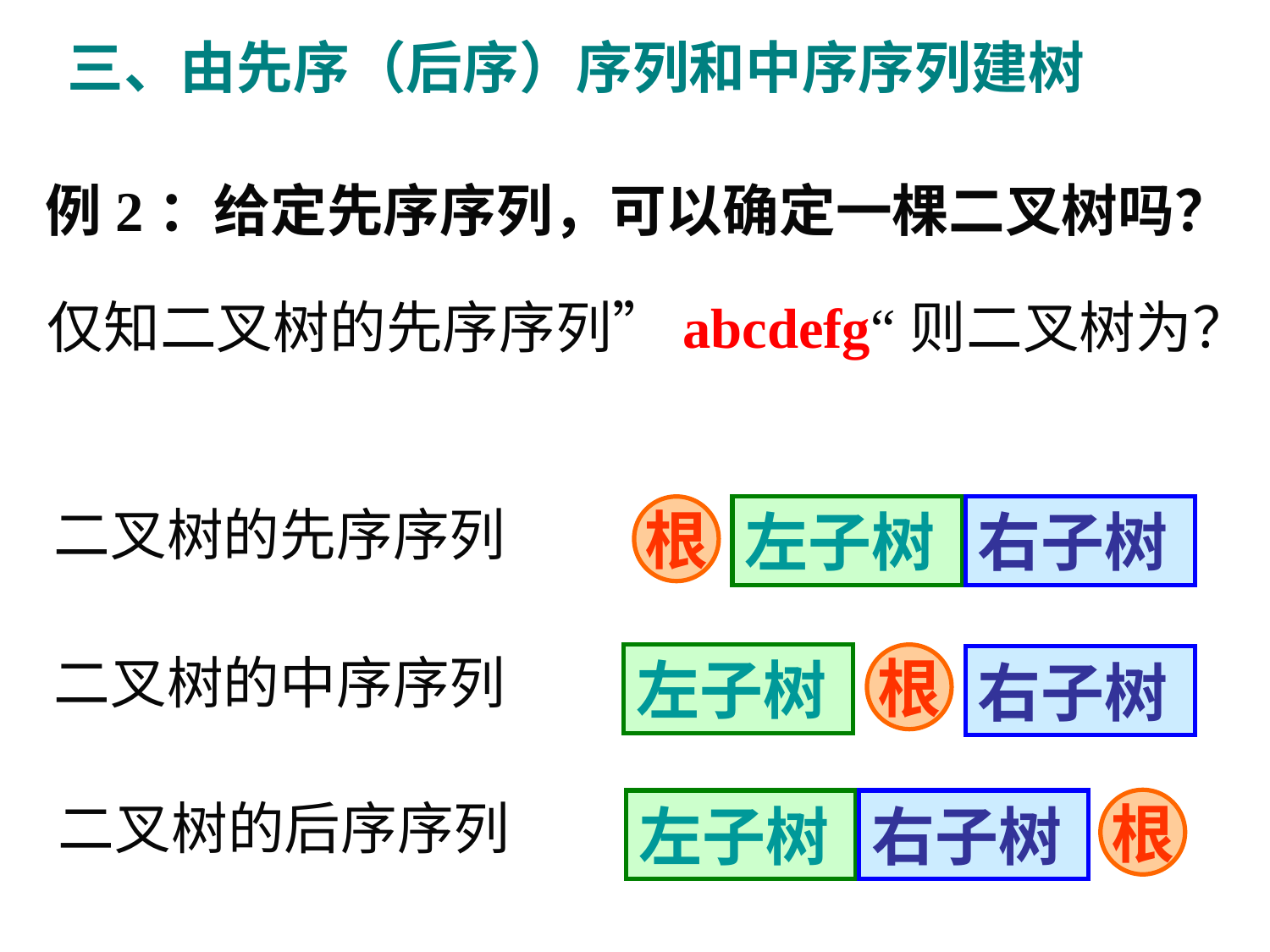

三、由先序（后序）序列和中序序列建树
例2：给定先序序列，可以确定一棵二叉树吗？
仅知二叉树的先序序列”abcdefg“则二叉树为？
二叉树的先序序列
根
左子树
右子树
二叉树的中序序列
左子树
根
右子树
二叉树的后序序列
根
左子树
右子树